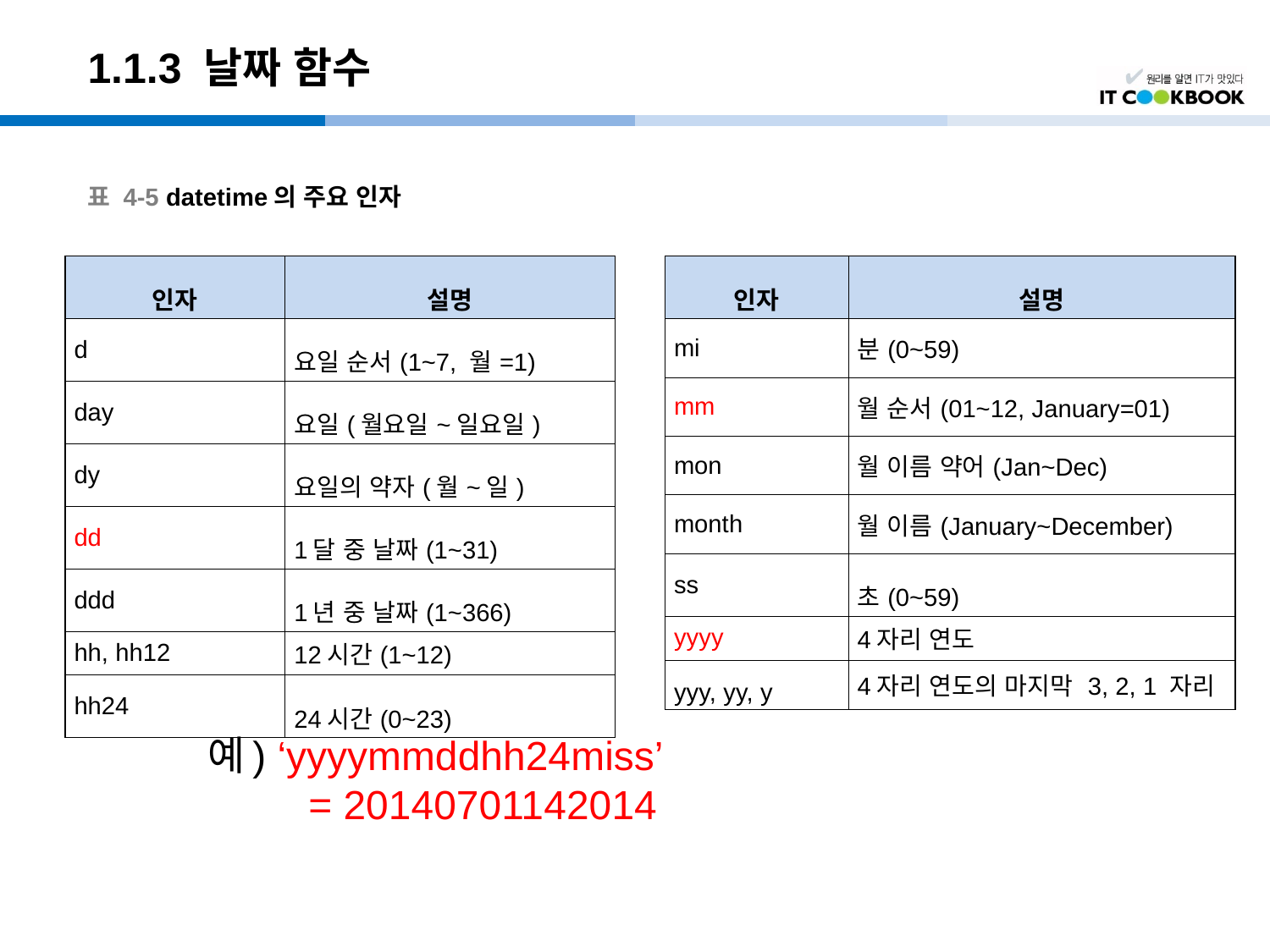

# 1.1.3 날짜 함수
표 4-5 datetime의 주요 인자
| 인자 | 설명 |
| --- | --- |
| d | 요일 순서(1~7, 월=1) |
| day | 요일(월요일~일요일) |
| dy | 요일의 약자(월~일) |
| dd | 1달 중 날짜(1~31) |
| ddd | 1년 중 날짜(1~366) |
| hh, hh12 | 12시간(1~12) |
| hh24 | 24시간(0~23) |
| 인자 | 설명 |
| --- | --- |
| mi | 분(0~59) |
| mm | 월 순서(01~12, January=01) |
| mon | 월 이름 약어(Jan~Dec) |
| month | 월 이름(January~December) |
| ss | 초(0~59) |
| yyyy | 4자리 연도 |
| yyy, yy, y | 4자리 연도의 마지막 3, 2, 1 자리 |
예) ‘yyyymmddhh24miss’
         = 20140701142014